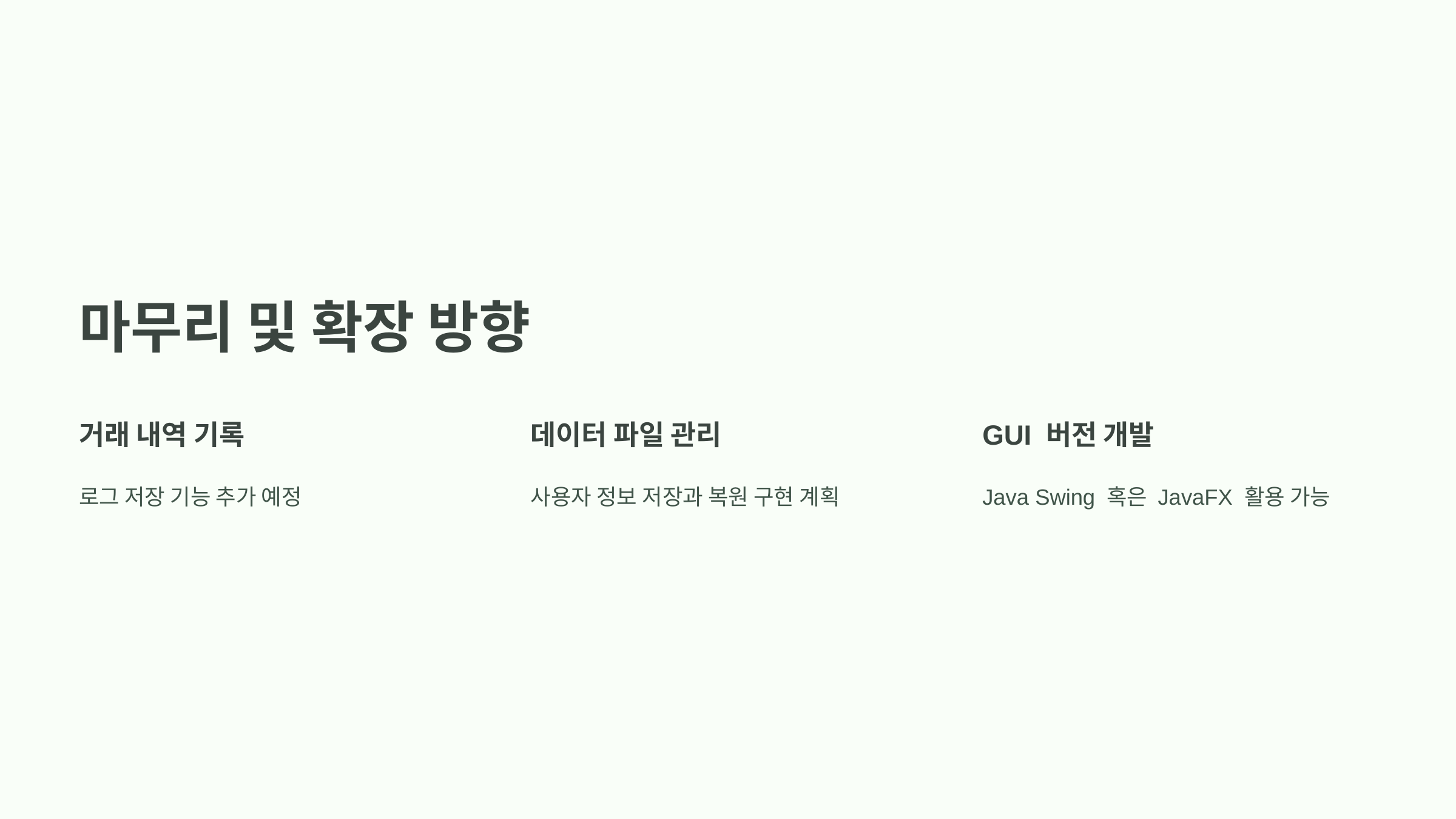

마무리 및 확장 방향
거래 내역 기록
데이터 파일 관리
GUI 버전 개발
로그 저장 기능 추가 예정
사용자 정보 저장과 복원 구현 계획
Java Swing 혹은 JavaFX 활용 가능